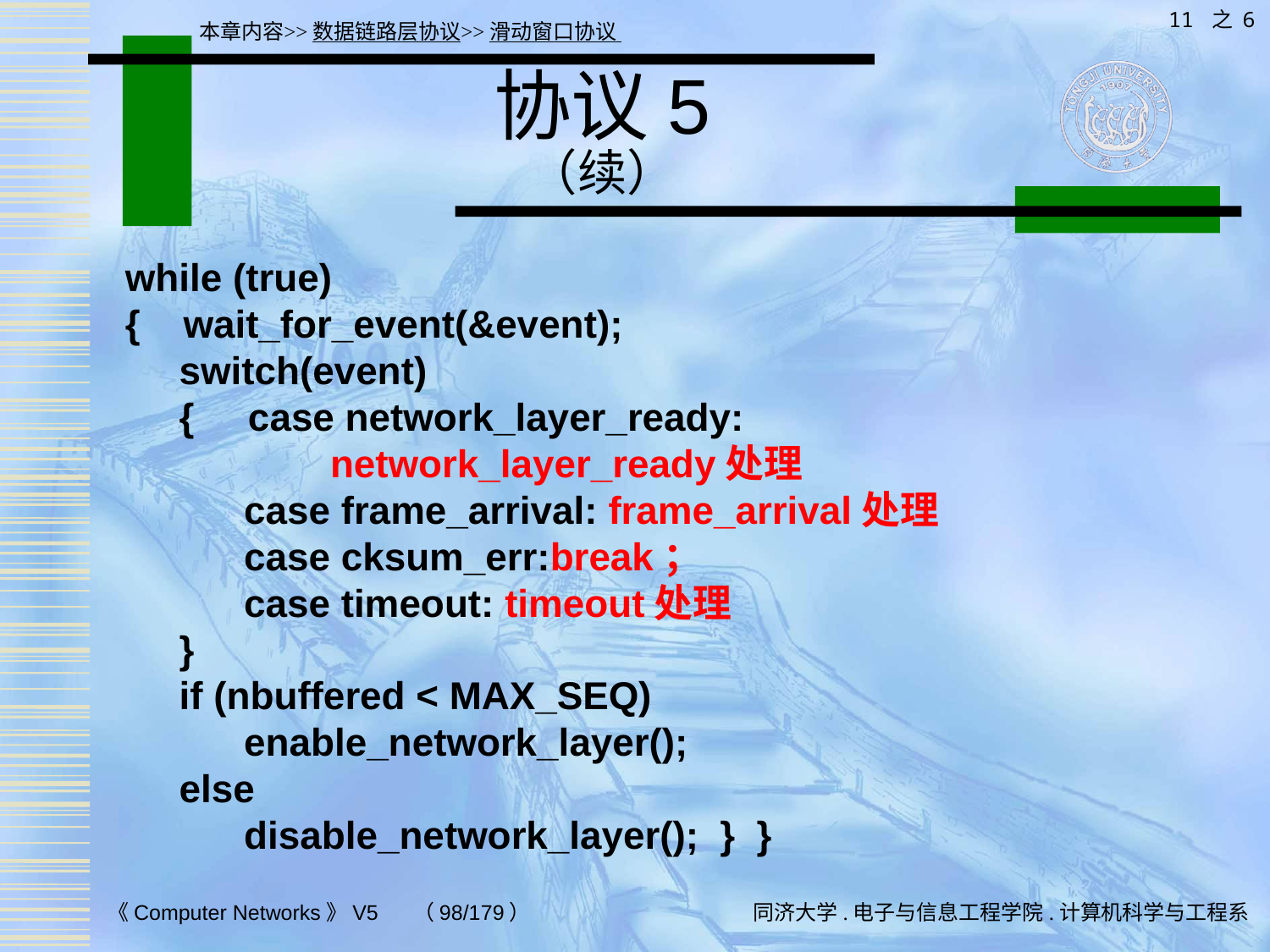

11 之 6
本章内容>>数据链路层协议>>滑动窗口协议
# 协议5 （续）
while (true)
{    wait_for_event(&event);
     switch(event)
     {     case network_layer_ready:
                   network_layer_ready处理
           case frame_arrival: frame_arrival处理
           case cksum_err:break；
           case timeout: timeout处理
     }
     if (nbuffered < MAX_SEQ)
           enable_network_layer();
     else
           disable_network_layer();  }  }